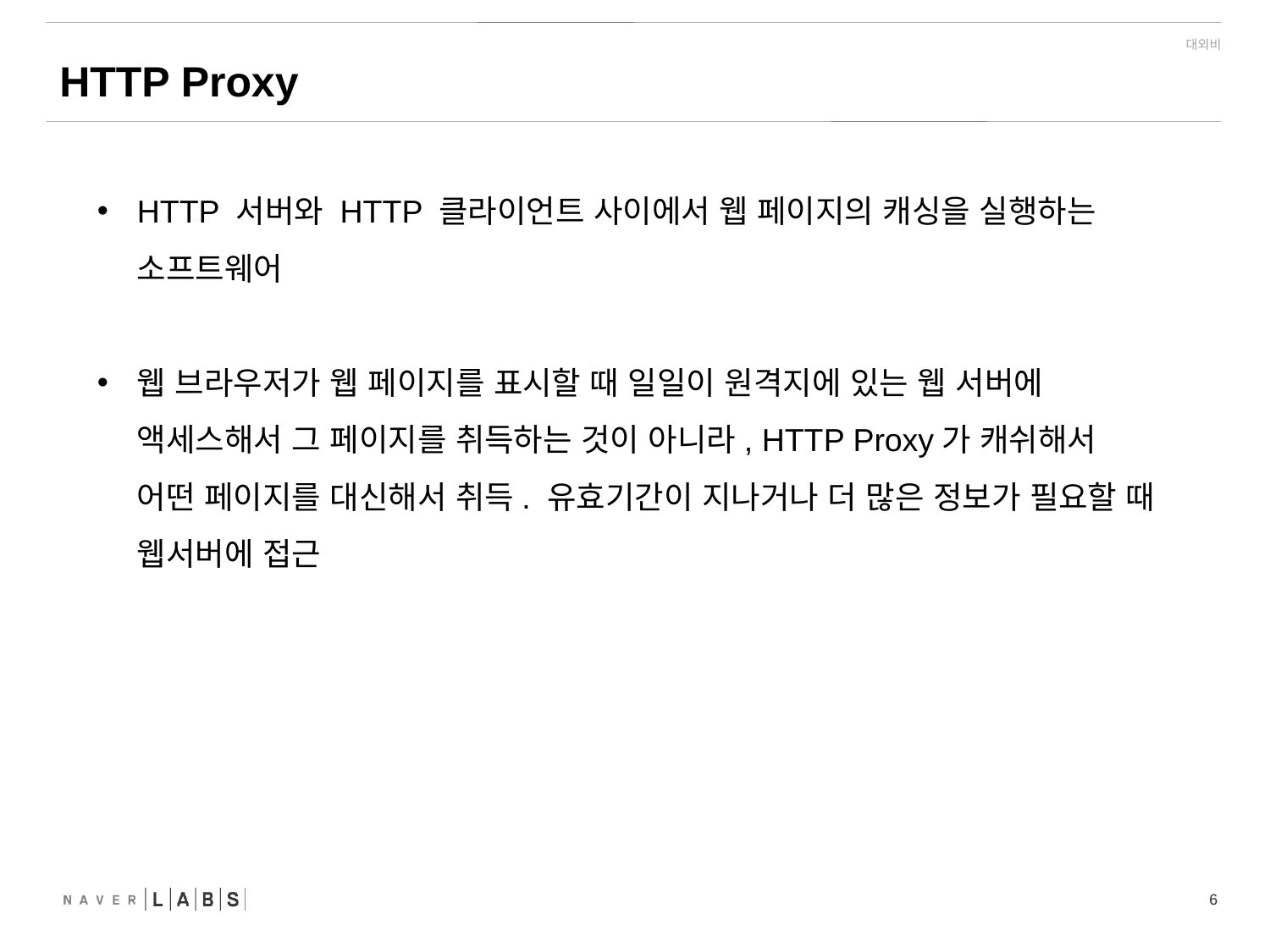

HTTP Proxy
HTTP 서버와 HTTP 클라이언트 사이에서 웹 페이지의 캐싱을 실행하는 소프트웨어

웹 브라우저가 웹 페이지를 표시할 때 일일이 원격지에 있는 웹 서버에 액세스해서 그 페이지를 취득하는 것이 아니라, HTTP Proxy가 캐쉬해서 어떤 페이지를 대신해서 취득. 유효기간이 지나거나 더 많은 정보가 필요할 때 웹서버에 접근